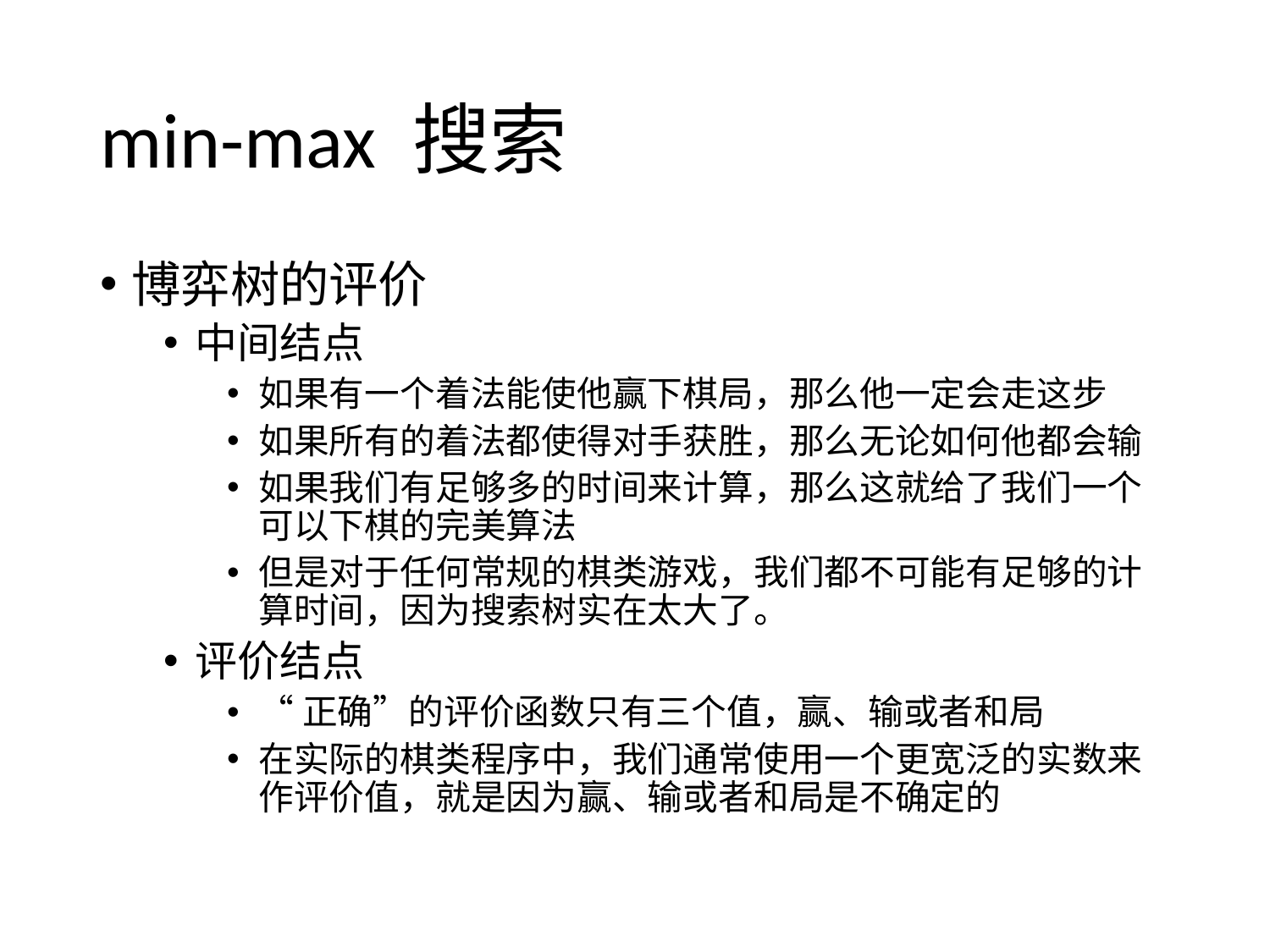

# min-max 搜索
博弈树的评价
中间结点
如果有一个着法能使他赢下棋局，那么他一定会走这步
如果所有的着法都使得对手获胜，那么无论如何他都会输
如果我们有足够多的时间来计算，那么这就给了我们一个可以下棋的完美算法
但是对于任何常规的棋类游戏，我们都不可能有足够的计算时间，因为搜索树实在太大了。
评价结点
“正确”的评价函数只有三个值，赢、输或者和局
在实际的棋类程序中，我们通常使用一个更宽泛的实数来作评价值，就是因为赢、输或者和局是不确定的